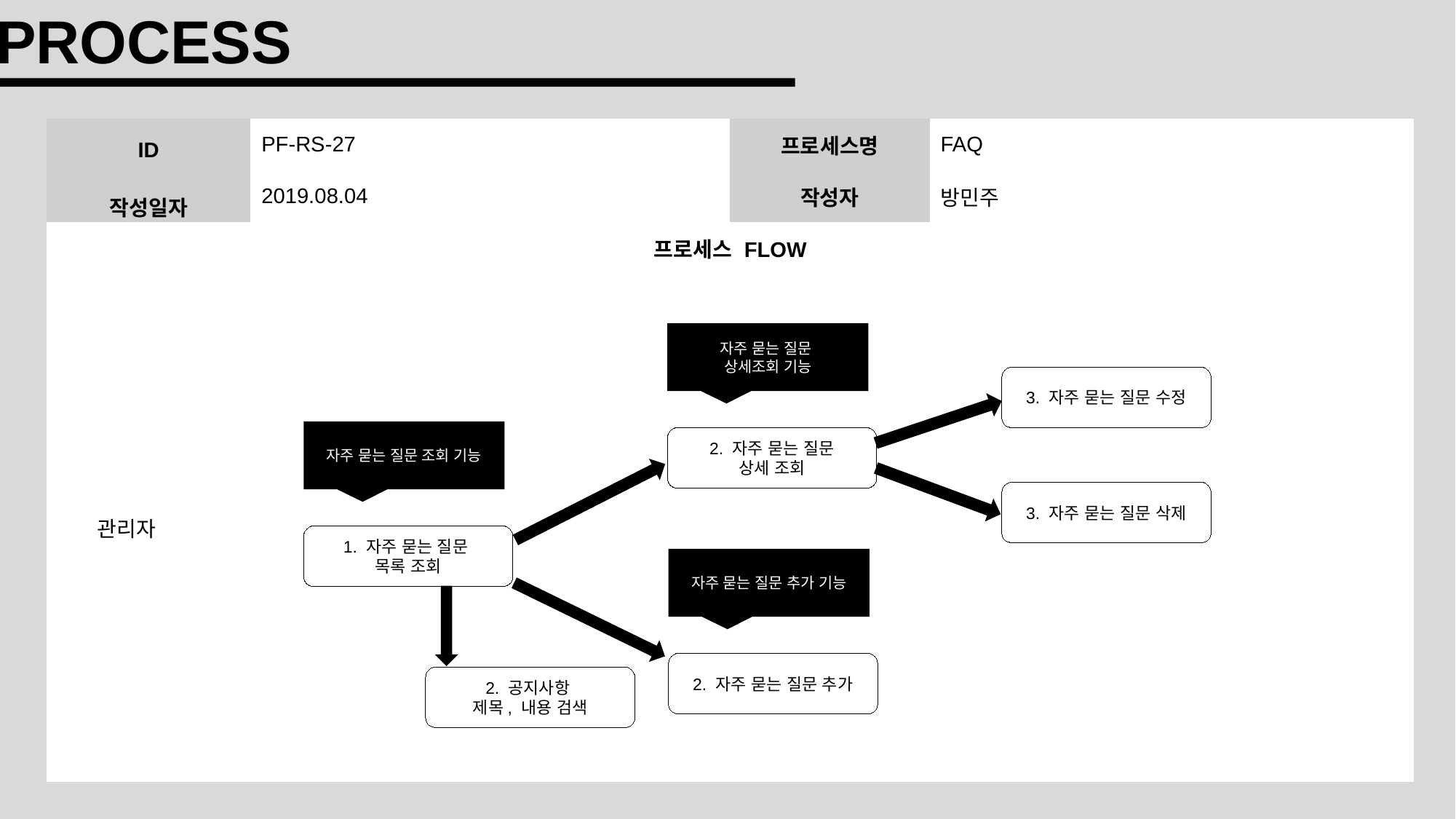

PROCESS

| ID |  | PF-RS-27 | 프로세스명 | FAQ |
| --- | --- | --- | --- | --- |
| 작성일자 |  | 2019.08.04 | 작성자 | 방민주 |
| 프로세스 FLOW |  |  |  |  |
| 관리자 |  |  |  |  |
자주 묻는 질문
상세조회 기능
3. 자주 묻는 질문 수정

자주 묻는 질문 조회 기능
2. 자주 묻는 질문
상세 조회

3. 자주 묻는 질문 삭제

1. 자주 묻는 질문
목록 조회
자주 묻는 질문 추가 기능

2. 자주 묻는 질문 추가
2. 공지사항
제목, 내용 검색